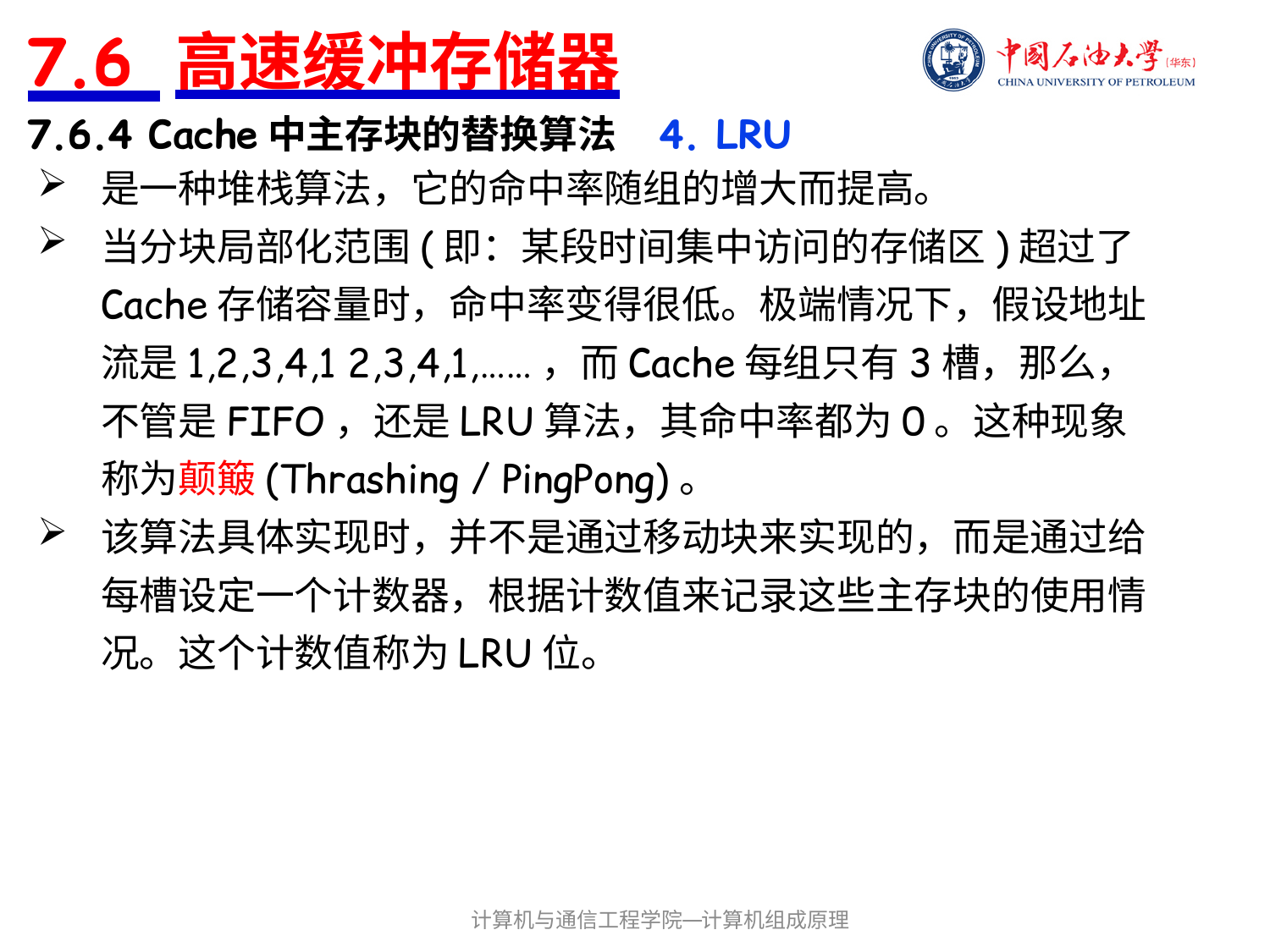

# 7.6 高速缓冲存储器
7.6.4 Cache中主存块的替换算法
4. LRU
是一种堆栈算法，它的命中率随组的增大而提高。
当分块局部化范围(即：某段时间集中访问的存储区)超过了Cache存储容量时，命中率变得很低。极端情况下，假设地址流是1,2,3,4,1 2,3,4,1,……，而Cache每组只有3槽，那么，不管是FIFO，还是LRU算法，其命中率都为0。这种现象称为颠簸(Thrashing / PingPong)。
该算法具体实现时，并不是通过移动块来实现的，而是通过给每槽设定一个计数器，根据计数值来记录这些主存块的使用情况。这个计数值称为LRU位。
计算机与通信工程学院—计算机组成原理
82